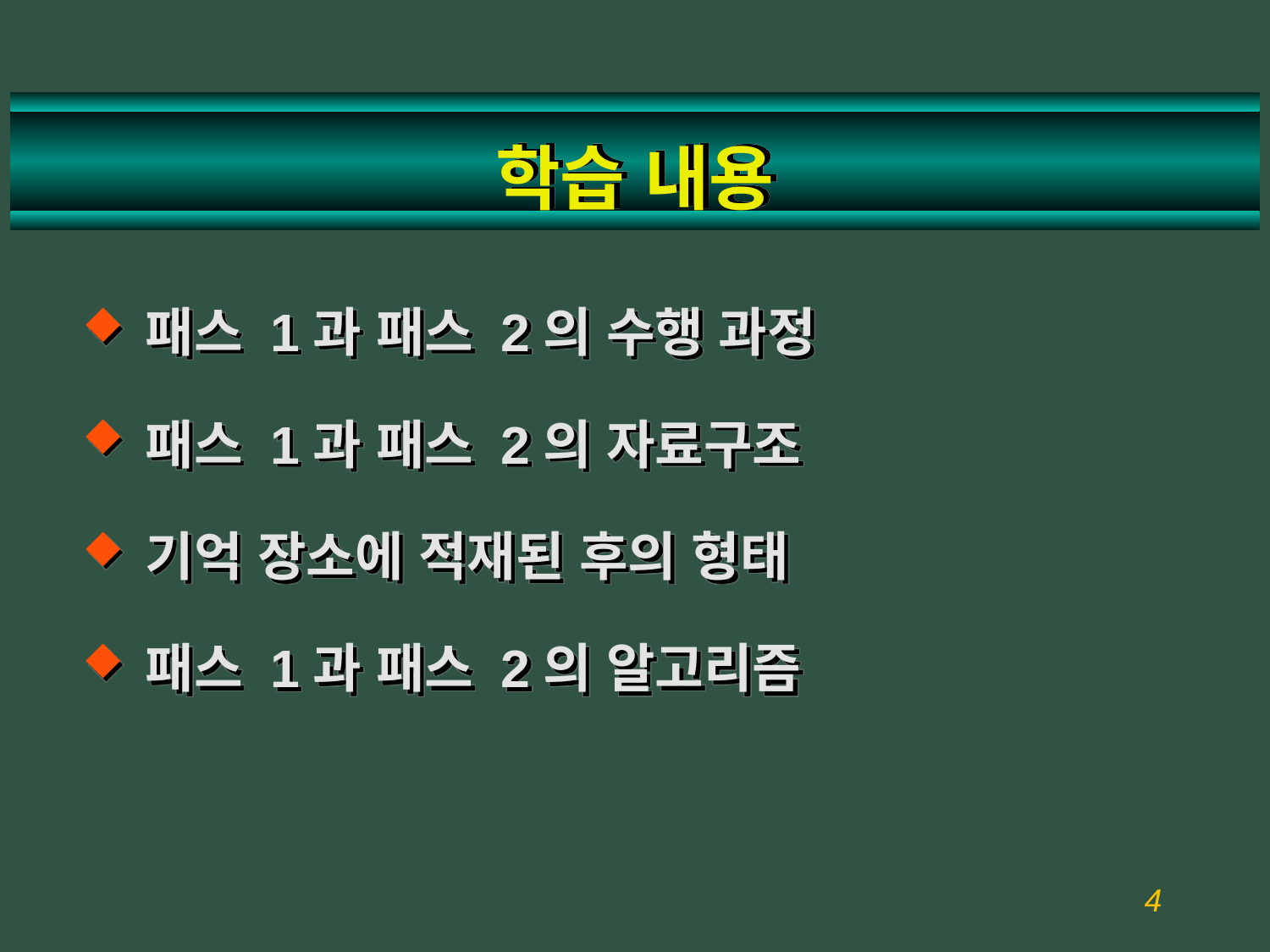

# 학습 내용
패스 1과 패스 2의 수행 과정
패스 1과 패스 2의 자료구조
기억 장소에 적재된 후의 형태
패스 1과 패스 2의 알고리즘
4